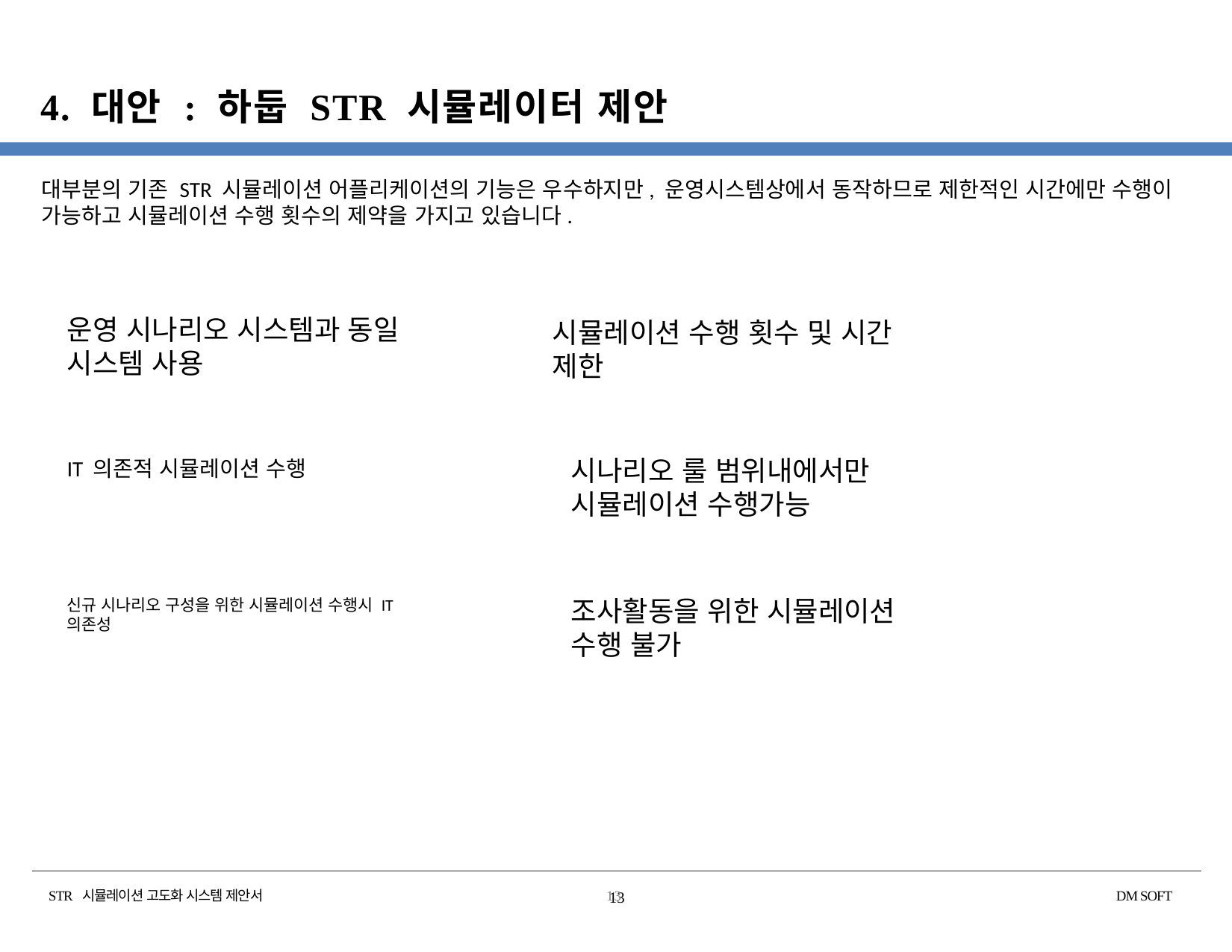

4. 대안 : 하둡 STR 시뮬레이터 제안

대부분의 기존 STR 시뮬레이션 어플리케이션의 기능은 우수하지만, 운영시스템상에서 동작하므로 제한적인 시간에만 수행이 가능하고 시뮬레이션 수행 횟수의 제약을 가지고 있습니다.

운영 시나리오 시스템과 동일 시스템 사용
시뮬레이션 수행 횟수 및 시간 제한
시나리오 룰 범위내에서만 시뮬레이션 수행가능
IT 의존적 시뮬레이션 수행
조사활동을 위한 시뮬레이션 수행 불가
신규 시나리오 구성을 위한 시뮬레이션 수행시 IT 의존성

13